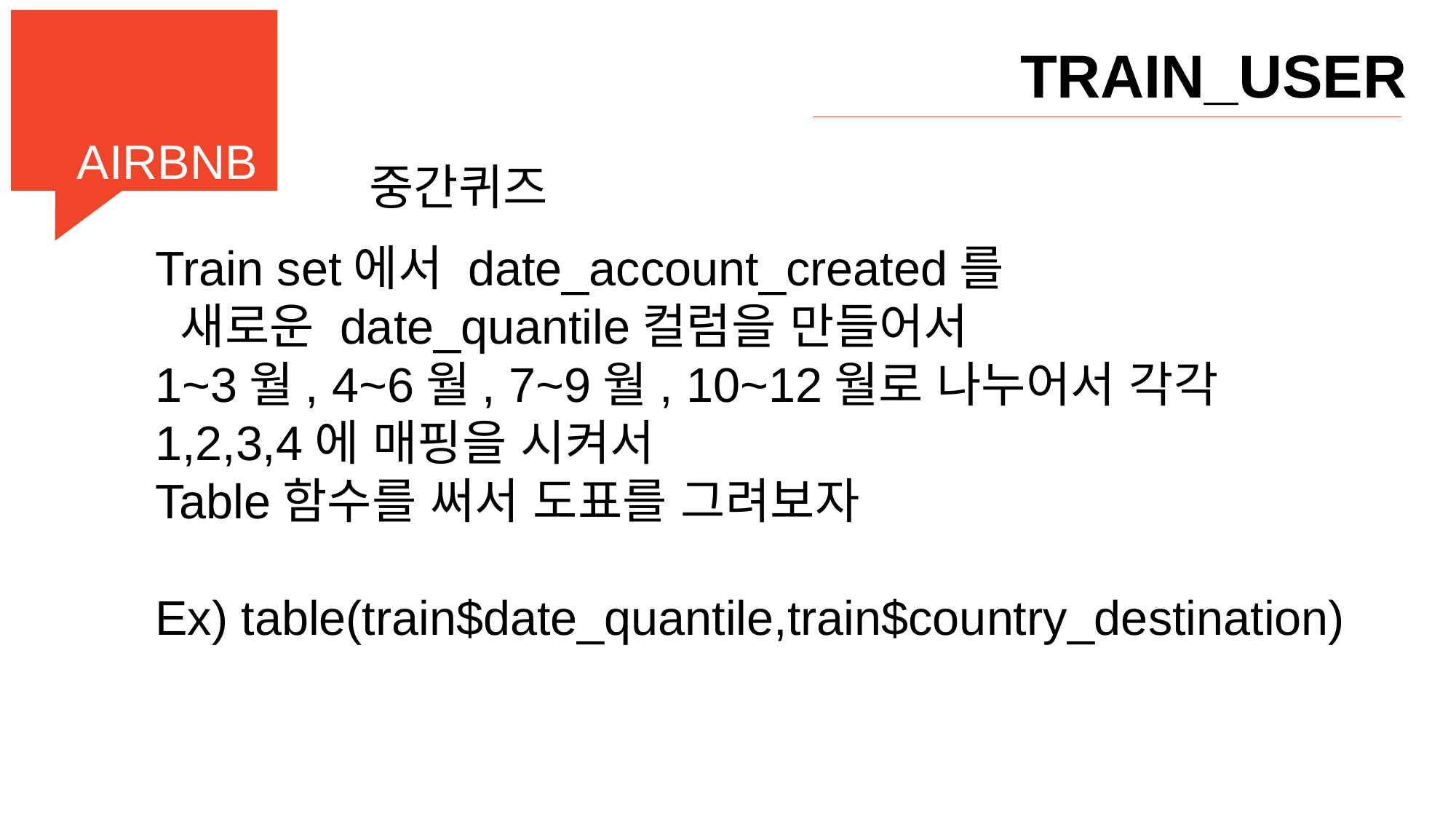

TRAIN2
TRAIN2
TRAIN_USER
AIRBNB
AIRBNB
중간퀴즈
Train set에서 date_account_created를
 새로운 date_quantile컬럼을 만들어서
1~3월, 4~6월, 7~9월, 10~12월로 나누어서 각각 1,2,3,4에 매핑을 시켜서
Table함수를 써서 도표를 그려보자

Ex) table(train$date_quantile,train$country_destination)